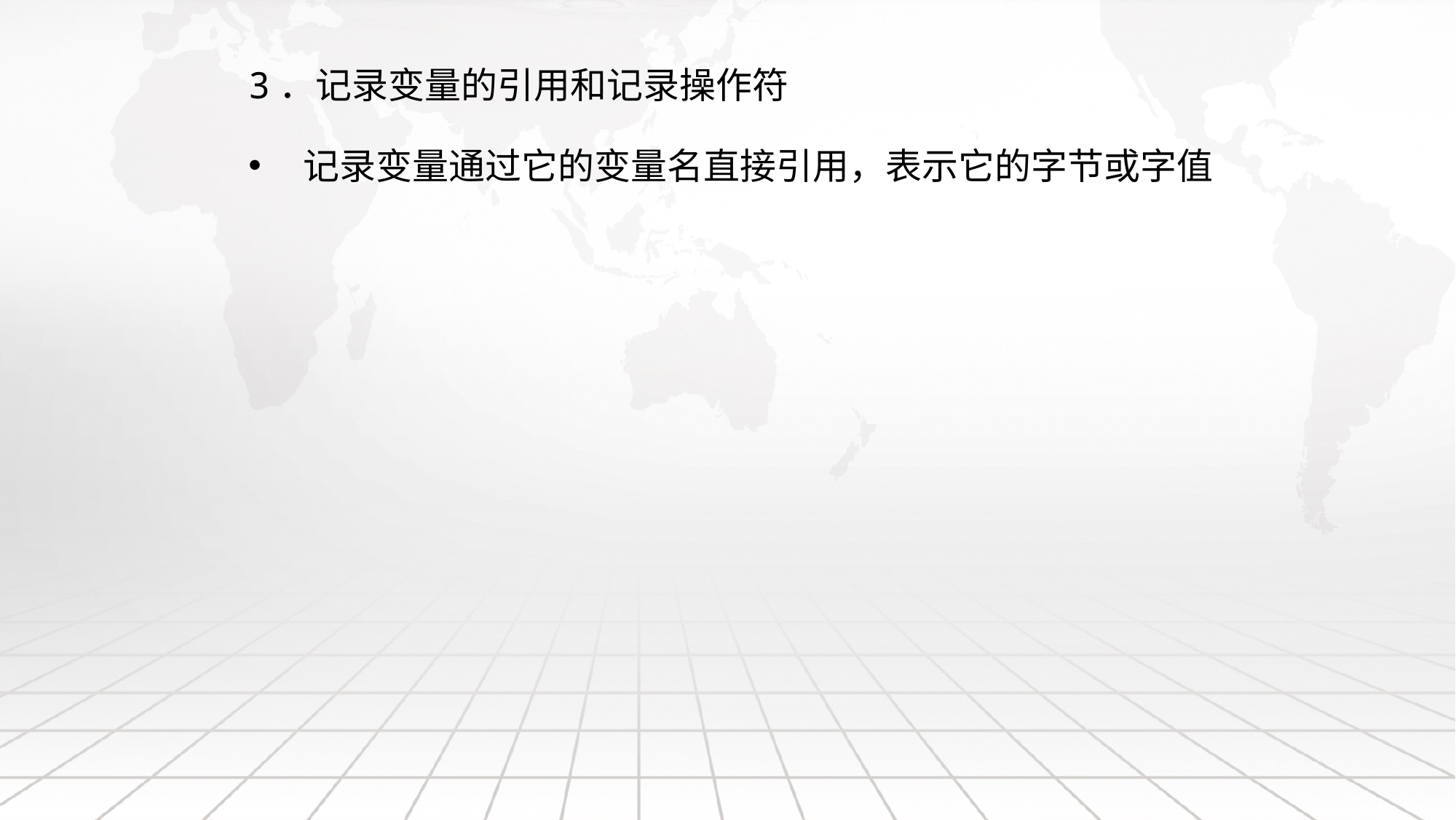

# 3．记录变量的引用和记录操作符
记录变量通过它的变量名直接引用，表示它的字节或字值